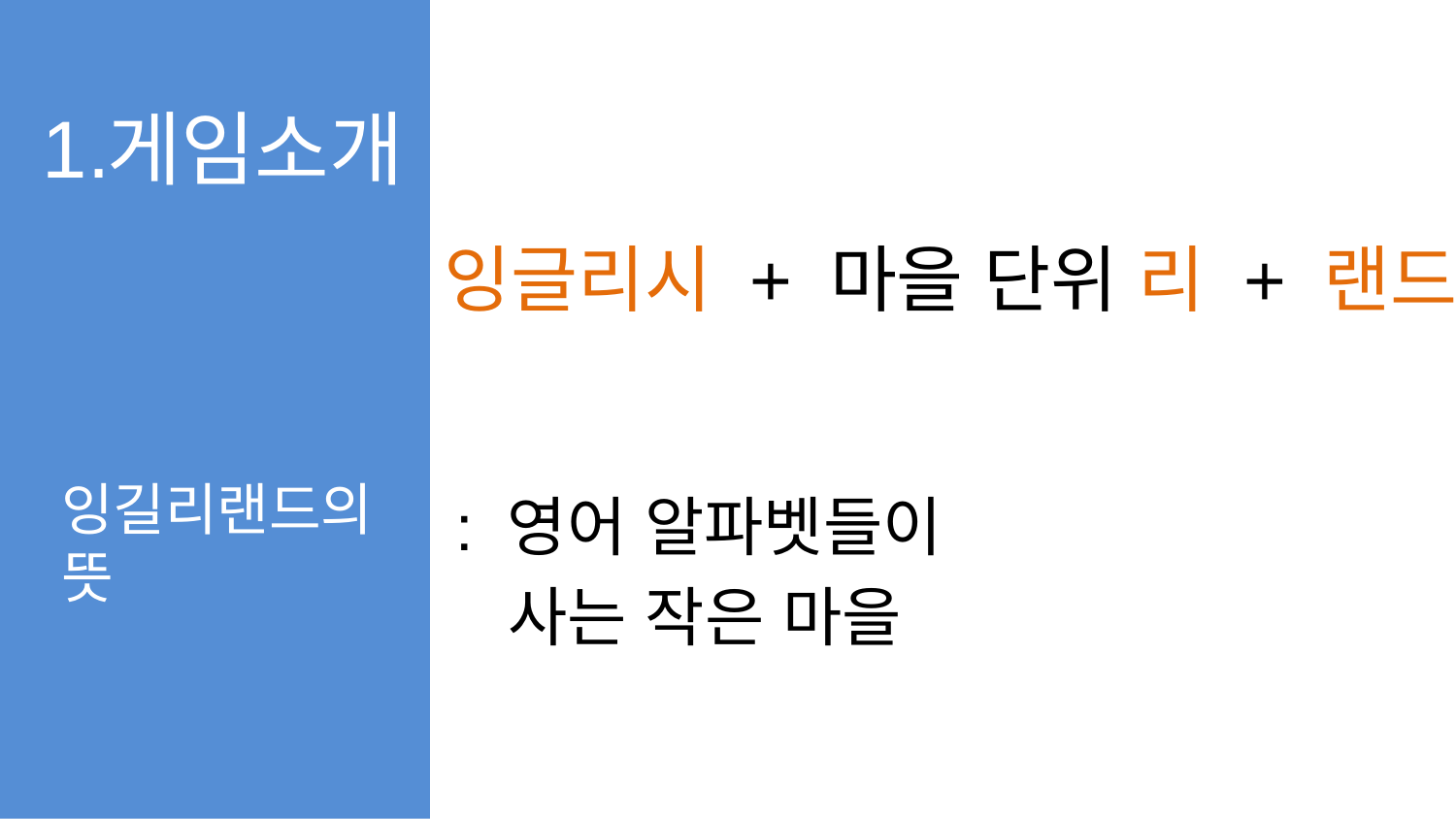

# 게임소개
1.
잉글리시 + 마을 단위 리 + 랜드
잉길리랜드의
뜻
: 영어 알파벳들이
  사는 작은 마을